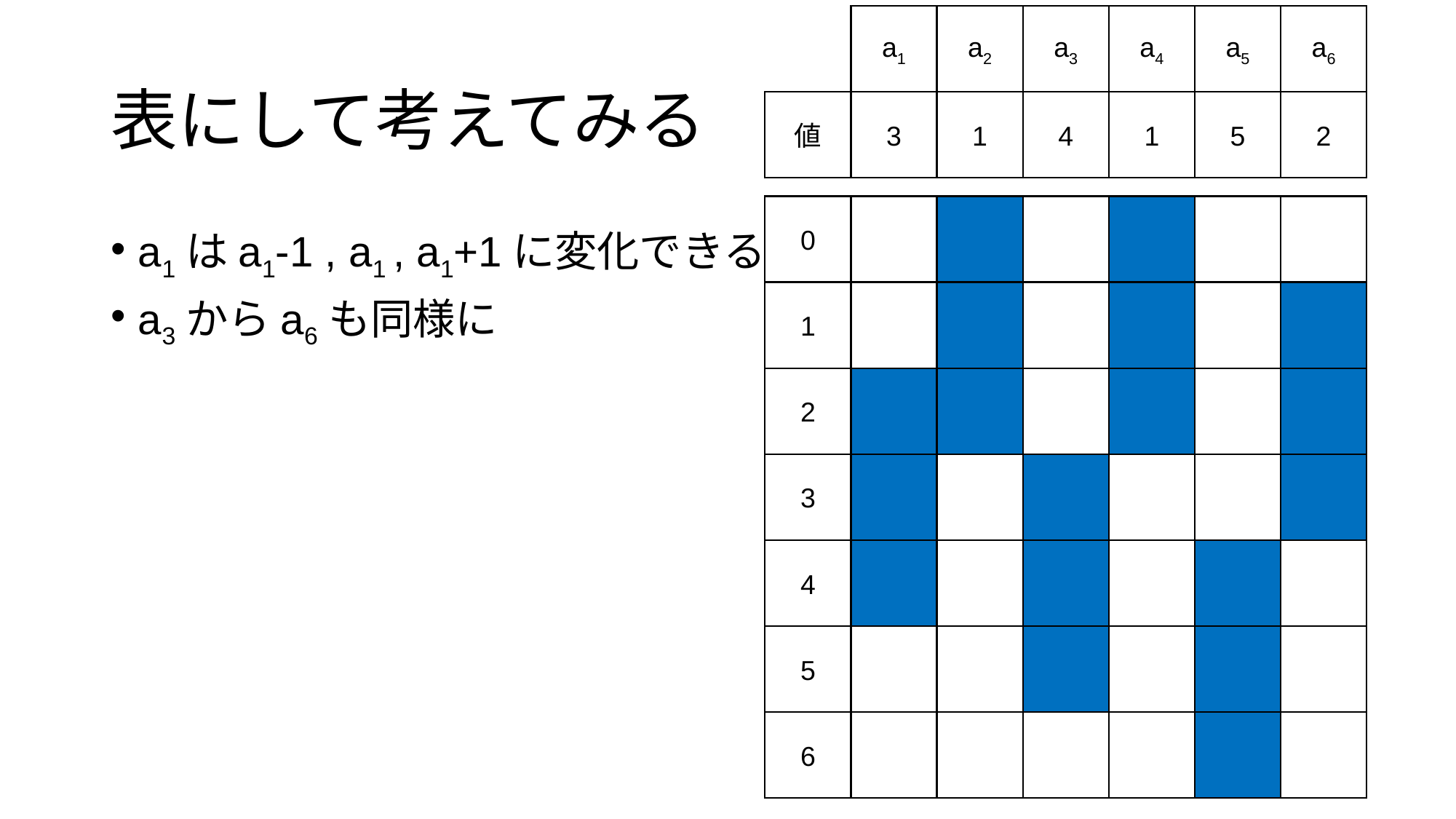

a1
a2
a3
a4
a5
a6
# 表にして考えてみる
値
3
1
4
1
5
2
0

a1はa1-1 , a1 , a1+1に変化できる
a3からa6も同様に
1

2

3

4

5

6